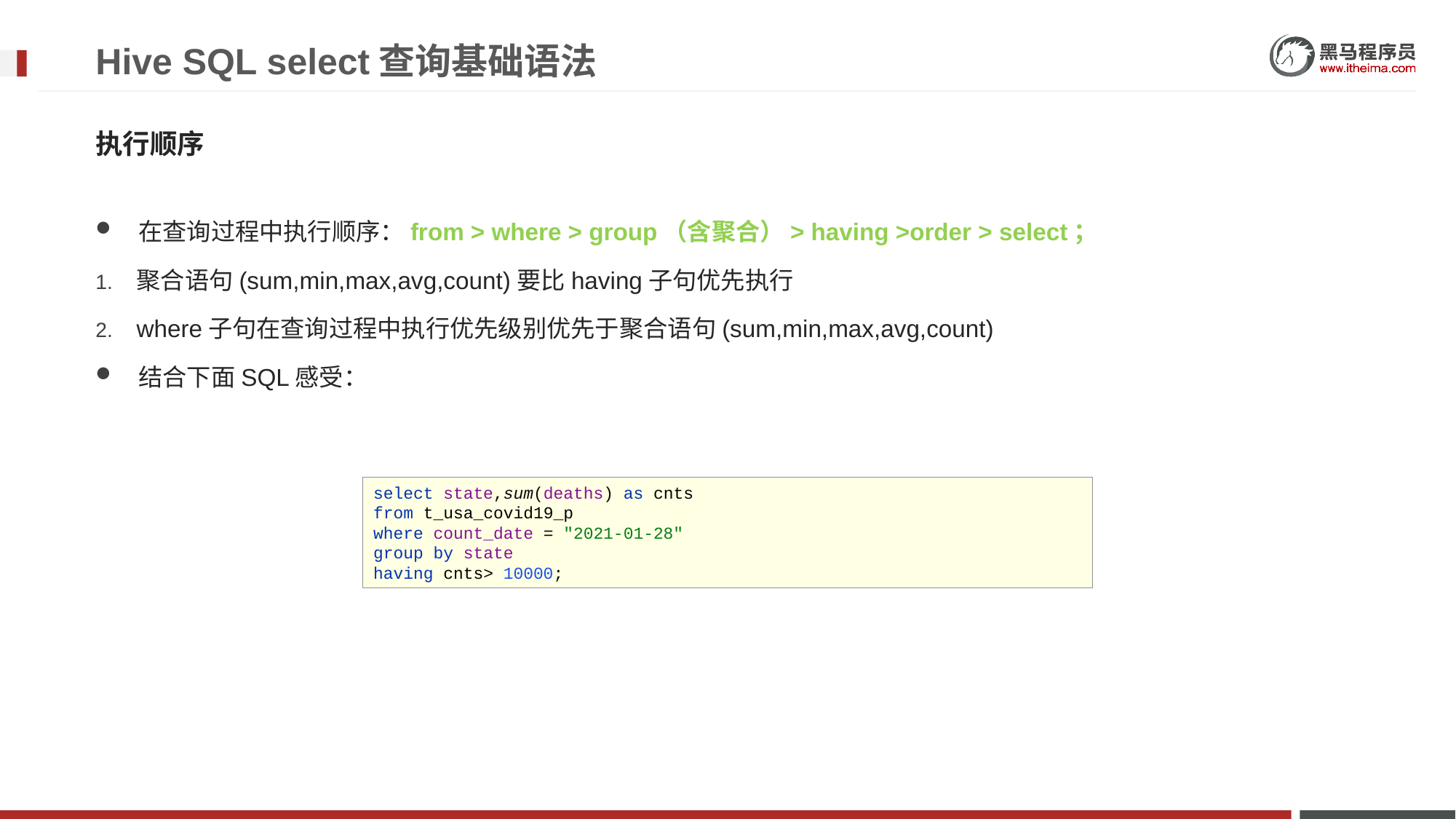

# Hive SQL select查询基础语法
执行顺序
在查询过程中执行顺序：from > where > group（含聚合）> having >order > select；
聚合语句(sum,min,max,avg,count)要比having子句优先执行
where子句在查询过程中执行优先级别优先于聚合语句(sum,min,max,avg,count)
结合下面SQL感受：

select state,sum(deaths) as cnts
from t_usa_covid19_p
where count_date = "2021-01-28"
group by state
having cnts> 10000;